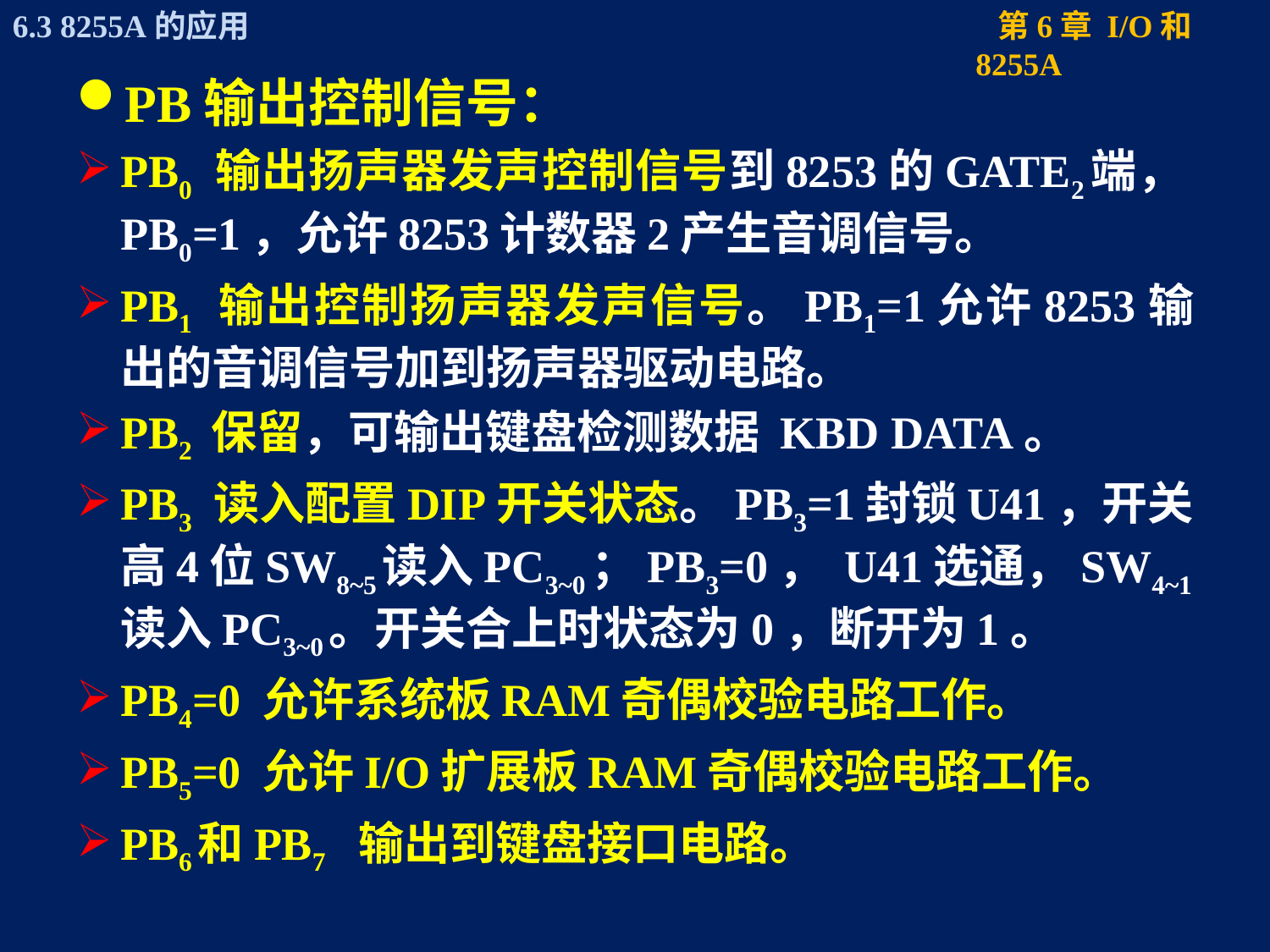

PB输出控制信号：
PB0 输出扬声器发声控制信号到8253的GATE2端，PB0=1，允许8253计数器2产生音调信号。
PB1 输出控制扬声器发声信号。PB1=1允许8253输出的音调信号加到扬声器驱动电路。
PB2  保留，可输出键盘检测数据 KBD DATA。
PB3 读入配置DIP开关状态。PB3=1封锁U41，开关高4位SW8~5读入PC3~0；PB3=0， U41选通，SW4~1读入PC3~0。开关合上时状态为0，断开为1。
PB4=0 允许系统板RAM奇偶校验电路工作。
PB5=0 允许I/O扩展板RAM奇偶校验电路工作。
PB6和PB7  输出到键盘接口电路。